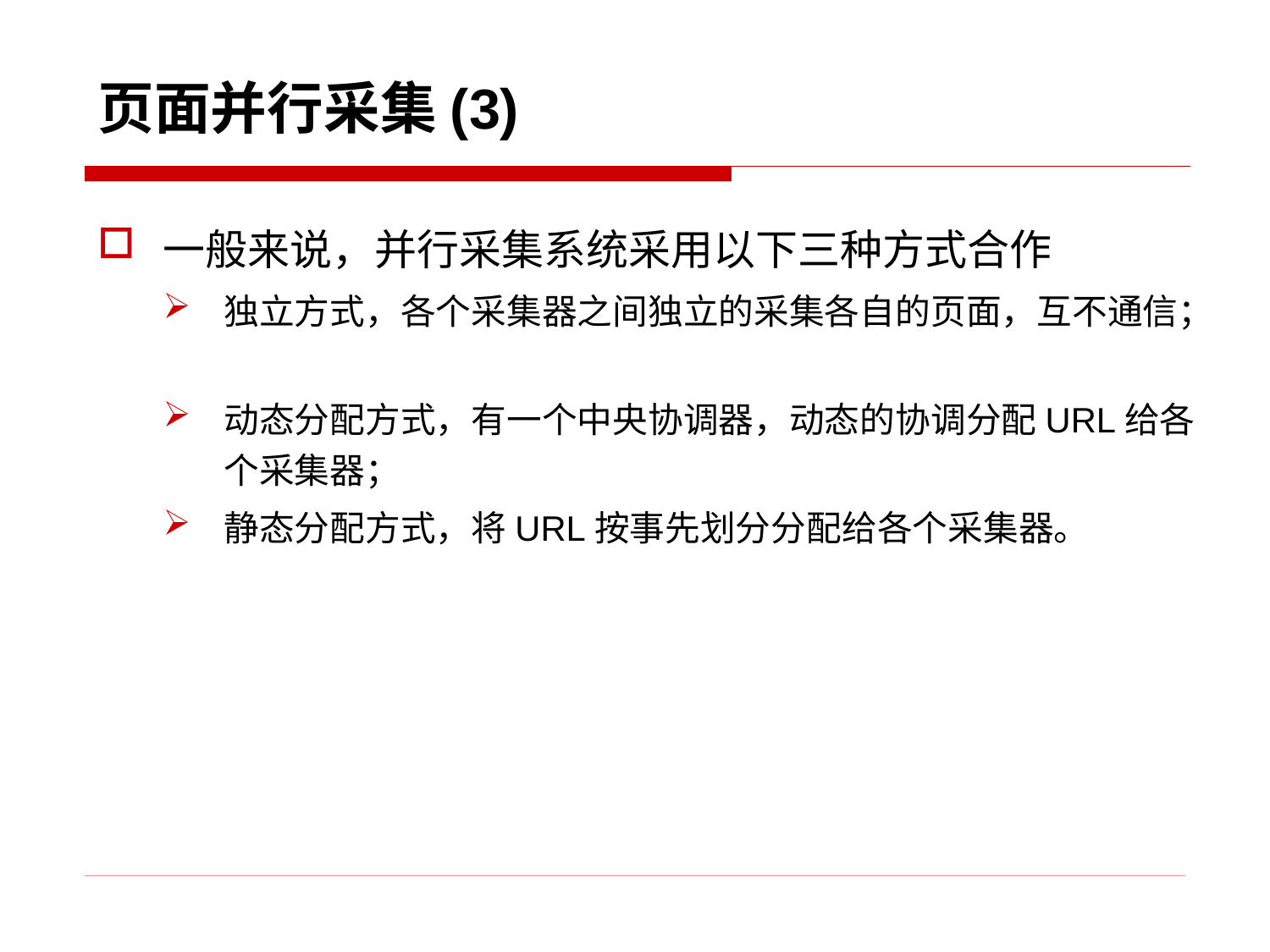

# 页面并行采集(3)
一般来说，并行采集系统采用以下三种方式合作
独立方式，各个采集器之间独立的采集各自的页面，互不通信；
动态分配方式，有一个中央协调器，动态的协调分配URL给各个采集器；
静态分配方式，将URL按事先划分分配给各个采集器。
53